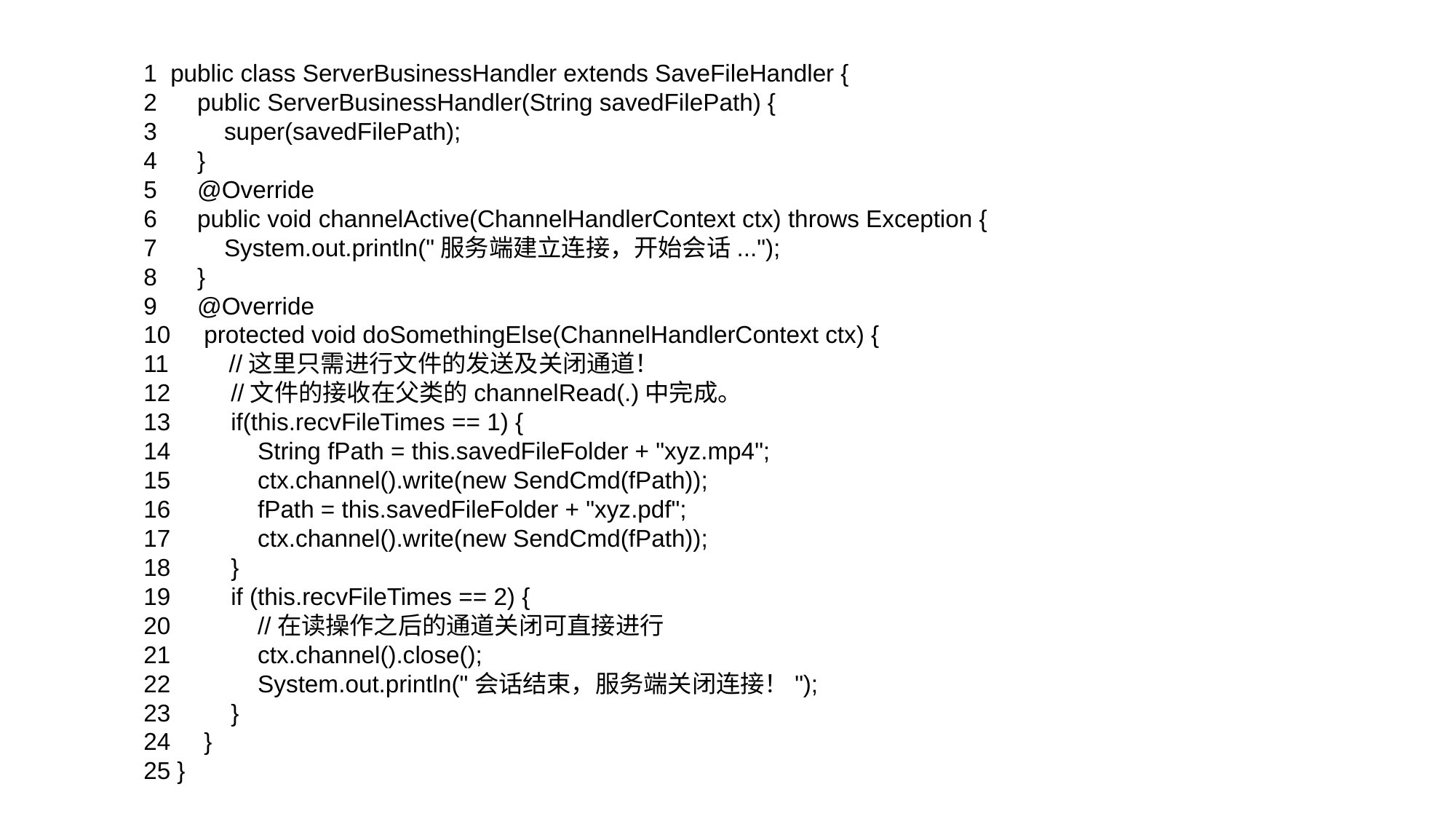

1  public class ServerBusinessHandler extends SaveFileHandler {
2      public ServerBusinessHandler(String savedFilePath) {
3          super(savedFilePath);
4      }
5      @Override
6      public void channelActive(ChannelHandlerContext ctx) throws Exception {
7          System.out.println("服务端建立连接，开始会话...");
8      }
9      @Override
10     protected void doSomethingElse(ChannelHandlerContext ctx) {
11         //这里只需进行文件的发送及关闭通道！
12         //文件的接收在父类的channelRead(.)中完成。
13         if(this.recvFileTimes == 1) {
14             String fPath = this.savedFileFolder + "xyz.mp4";
15             ctx.channel().write(new SendCmd(fPath));
16             fPath = this.savedFileFolder + "xyz.pdf";
17             ctx.channel().write(new SendCmd(fPath));
18         }
19         if (this.recvFileTimes == 2) {
20             //在读操作之后的通道关闭可直接进行
21             ctx.channel().close();
22             System.out.println("会话结束，服务端关闭连接！");
23         }
24     }
25 }